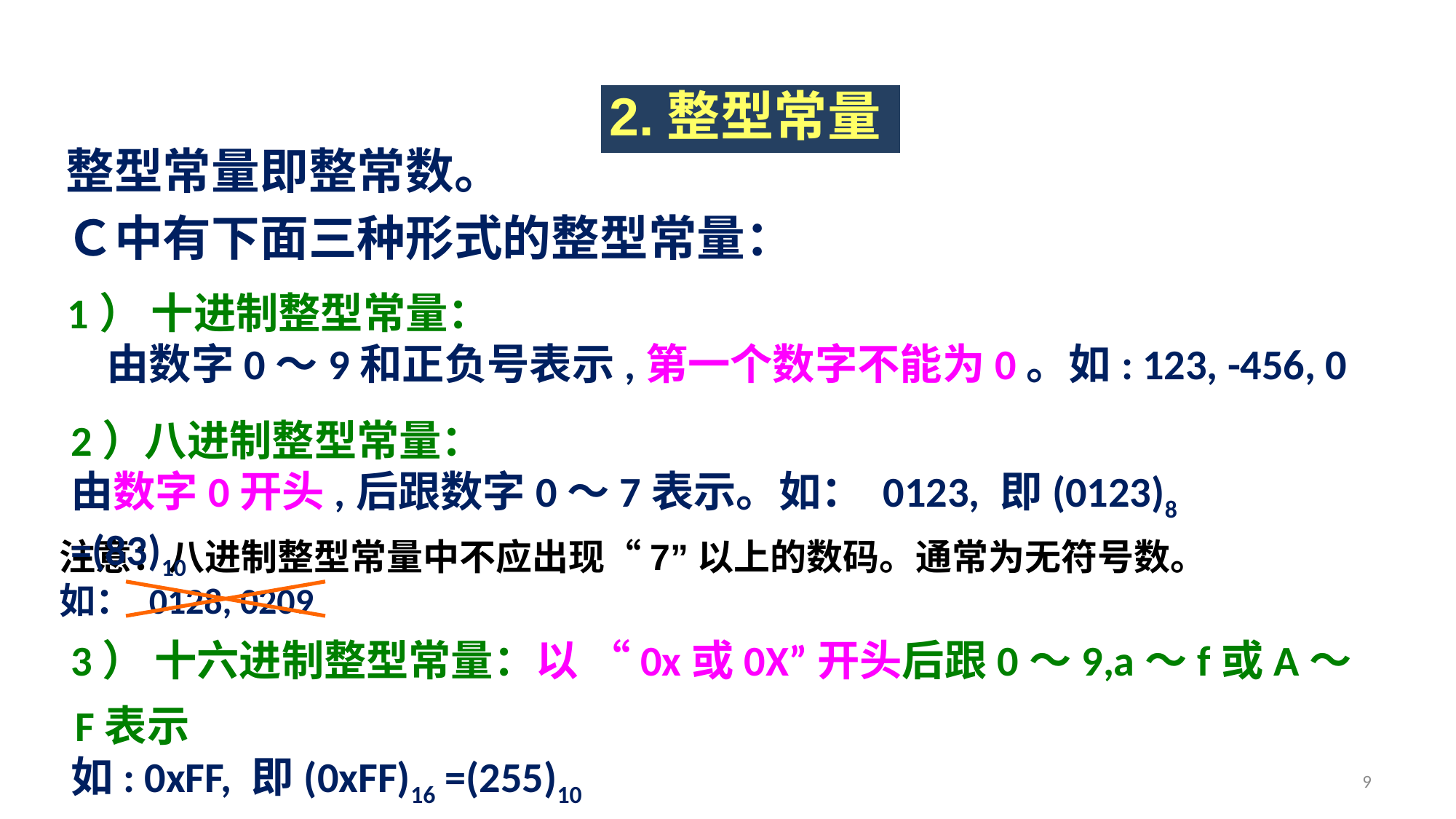

2.整型常量
整型常量即整常数。
Ｃ中有下面三种形式的整型常量：
1） 十进制整型常量：
   由数字0～9和正负号表示,第一个数字不能为0。如: 123, -456, 0
2）八进制整型常量：
由数字0开头,后跟数字0～7表示。如： 0123, 即(0123)8 =(83)10
注意：八进制整型常量中不应出现“7”以上的数码。通常为无符号数。
如： 0128, 0209

3） 十六进制整型常量：以 “0x或0X”开头后跟0～9,a～f或A～F表示
如: 0xFF, 即(0xFF)16 =(255)10
9